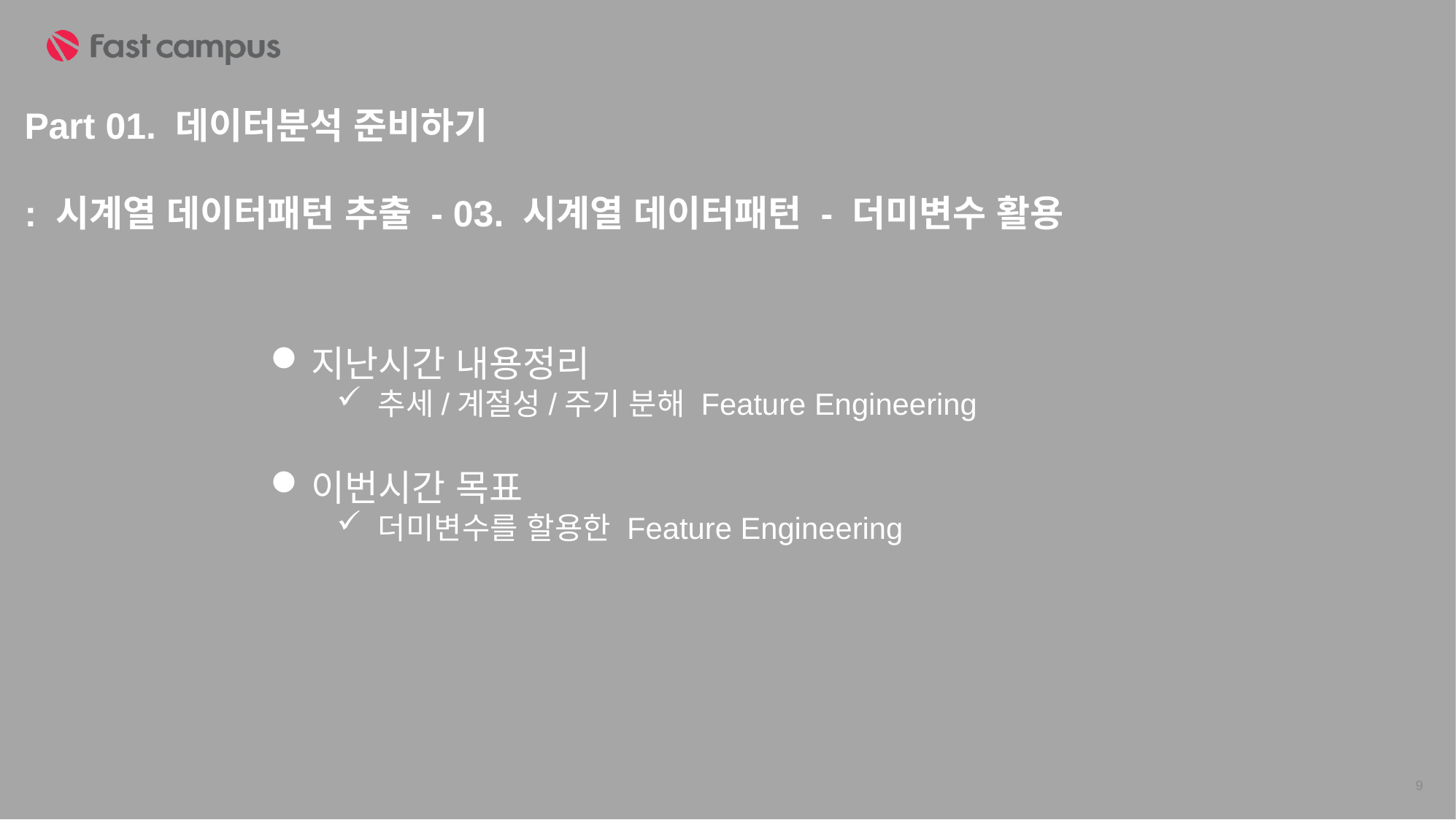

Part 01. 데이터분석 준비하기

: 시계열 데이터패턴 추출 - 03. 시계열 데이터패턴 - 더미변수 활용
지난시간 내용정리
추세/계절성/주기 분해 Feature Engineering

이번시간 목표
더미변수를 할용한 Feature Engineering
9